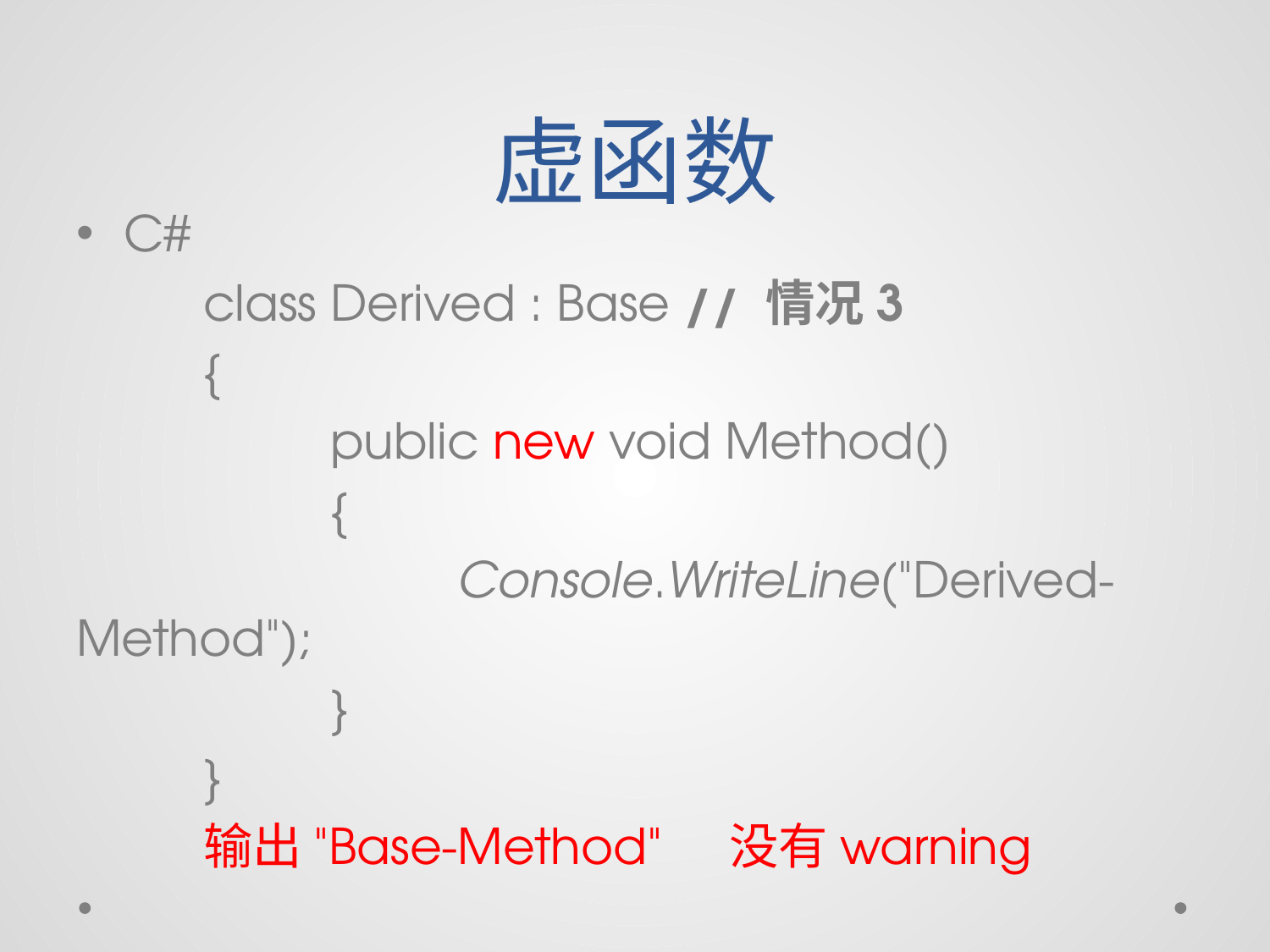

# 虚函数
C#
	class Derived : Base // 情况3
	{
		public new void Method()
		{
			Console.WriteLine("Derived-Method");
		}
	}
	输出"Base-Method"    没有warning